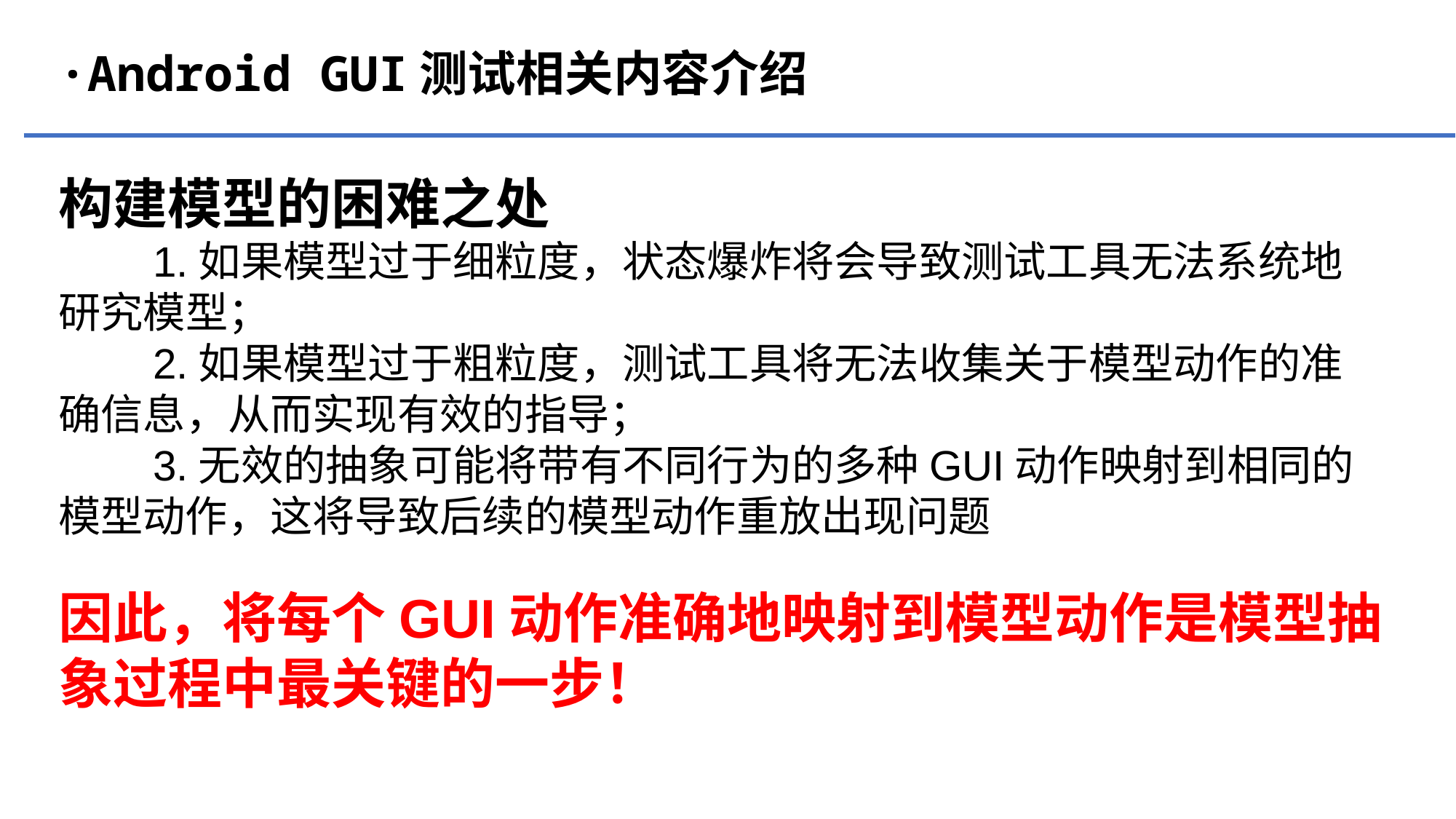

·Android GUI测试相关内容介绍
构建模型的困难之处
        1.如果模型过于细粒度，状态爆炸将会导致测试工具无法系统地研究模型；
        2.如果模型过于粗粒度，测试工具将无法收集关于模型动作的准确信息，从而实现有效的指导；
        3.无效的抽象可能将带有不同行为的多种GUI动作映射到相同的模型动作，这将导致后续的模型动作重放出现问题
因此，将每个GUI动作准确地映射到模型动作是模型抽象过程中最关键的一步！